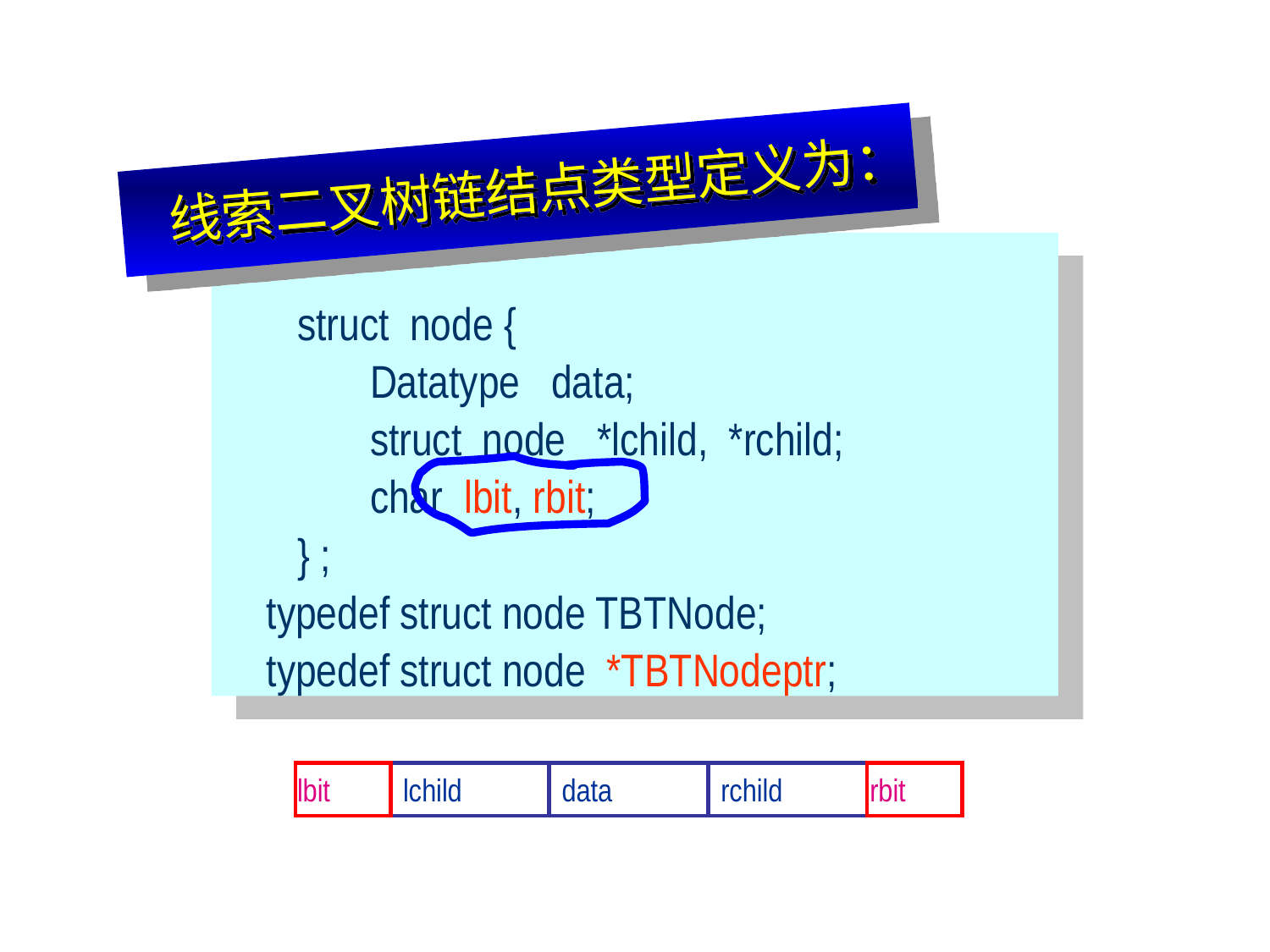

线索二叉树链结点类型定义为：

   struct  node {
          Datatype   data;
          struct  node   *lchild,  *rchild;
          char  lbit, rbit;
   } ;
typedef struct node TBTNode;
typedef struct node  *TBTNodeptr;

lbit

lchild
data
rchild
rbit